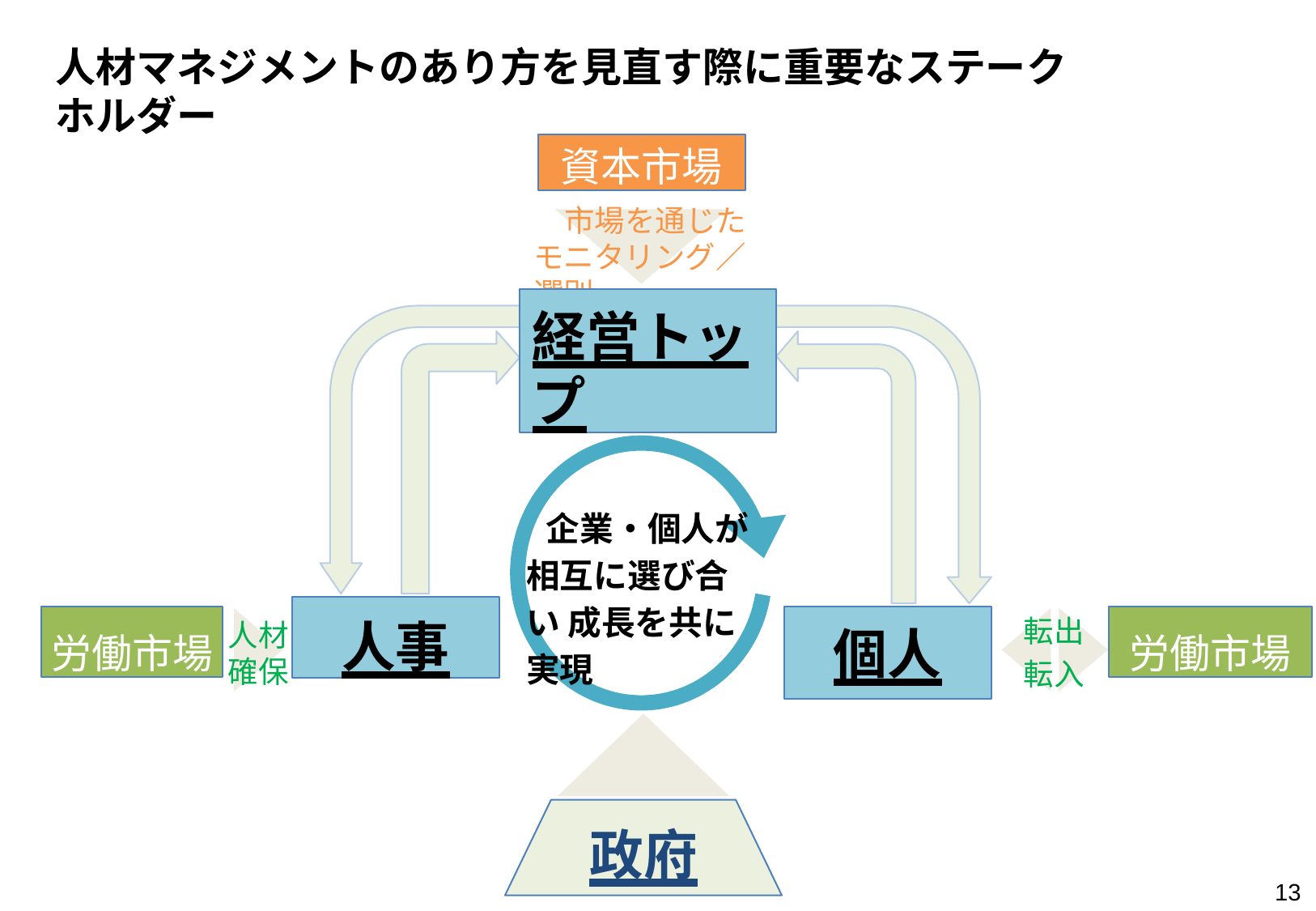

# 人材マネジメントのあり方を見直す際に重要なステークホルダー
資本市場
市場を通じた  モニタリング／選別

経営トップ

企業・個人が 相互に選び合い 成長を共に実現
人事
転出 転入

労働市場
労働市場

人材 確保
個人

政府
13